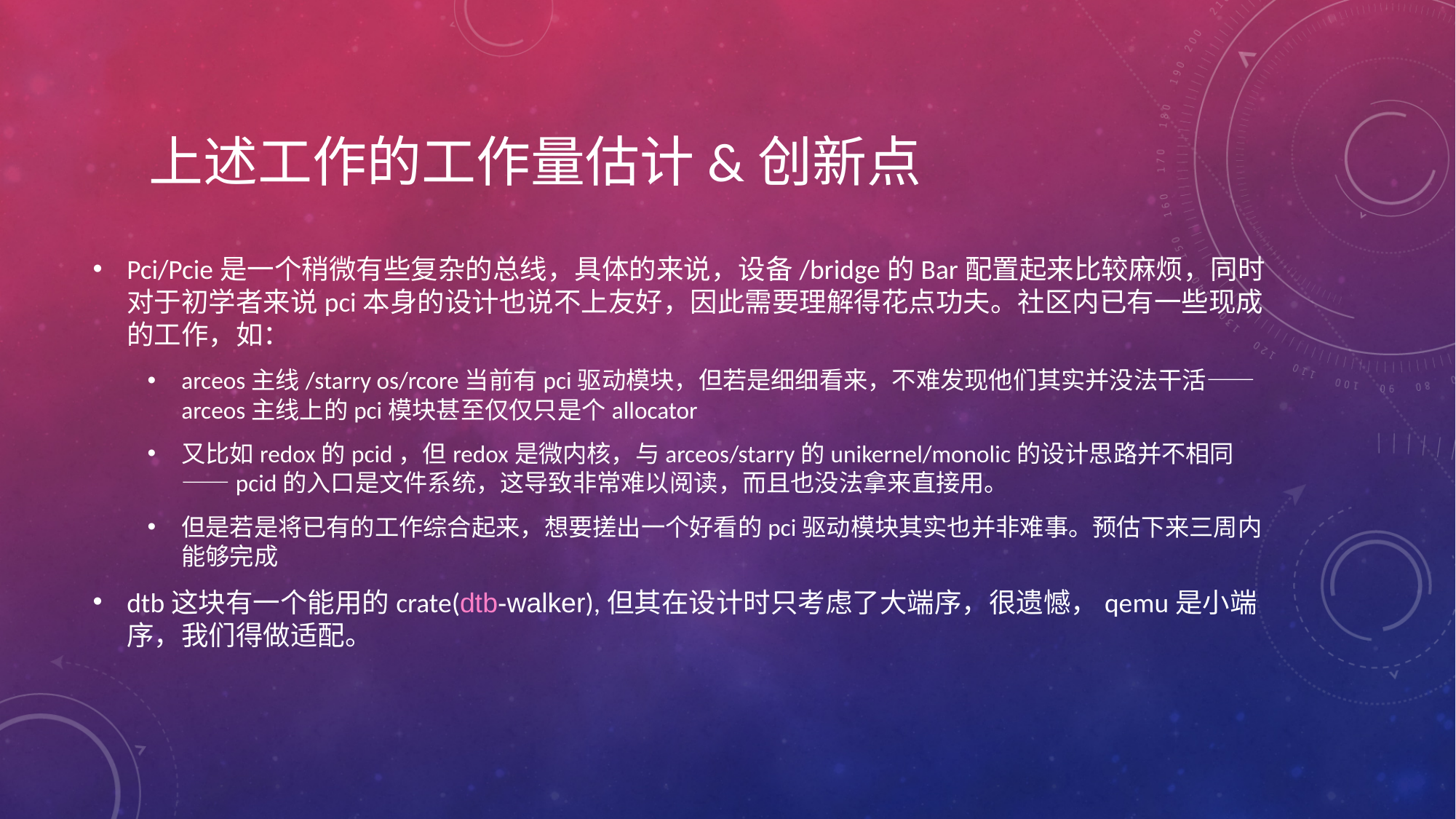

# 上述工作的工作量估计&创新点
Pci/Pcie是一个稍微有些复杂的总线，具体的来说，设备/bridge的Bar配置起来比较麻烦，同时对于初学者来说pci本身的设计也说不上友好，因此需要理解得花点功夫。社区内已有一些现成的工作，如：
arceos主线/starry os/rcore当前有pci驱动模块，但若是细细看来，不难发现他们其实并没法干活——arceos主线上的pci模块甚至仅仅只是个allocator
又比如redox的pcid，但redox是微内核，与arceos/starry的unikernel/monolic的设计思路并不相同——pcid的入口是文件系统，这导致非常难以阅读，而且也没法拿来直接用。
但是若是将已有的工作综合起来，想要搓出一个好看的pci驱动模块其实也并非难事。预估下来三周内能够完成
dtb这块有一个能用的crate(dtb-walker),但其在设计时只考虑了大端序，很遗憾，qemu是小端序，我们得做适配。